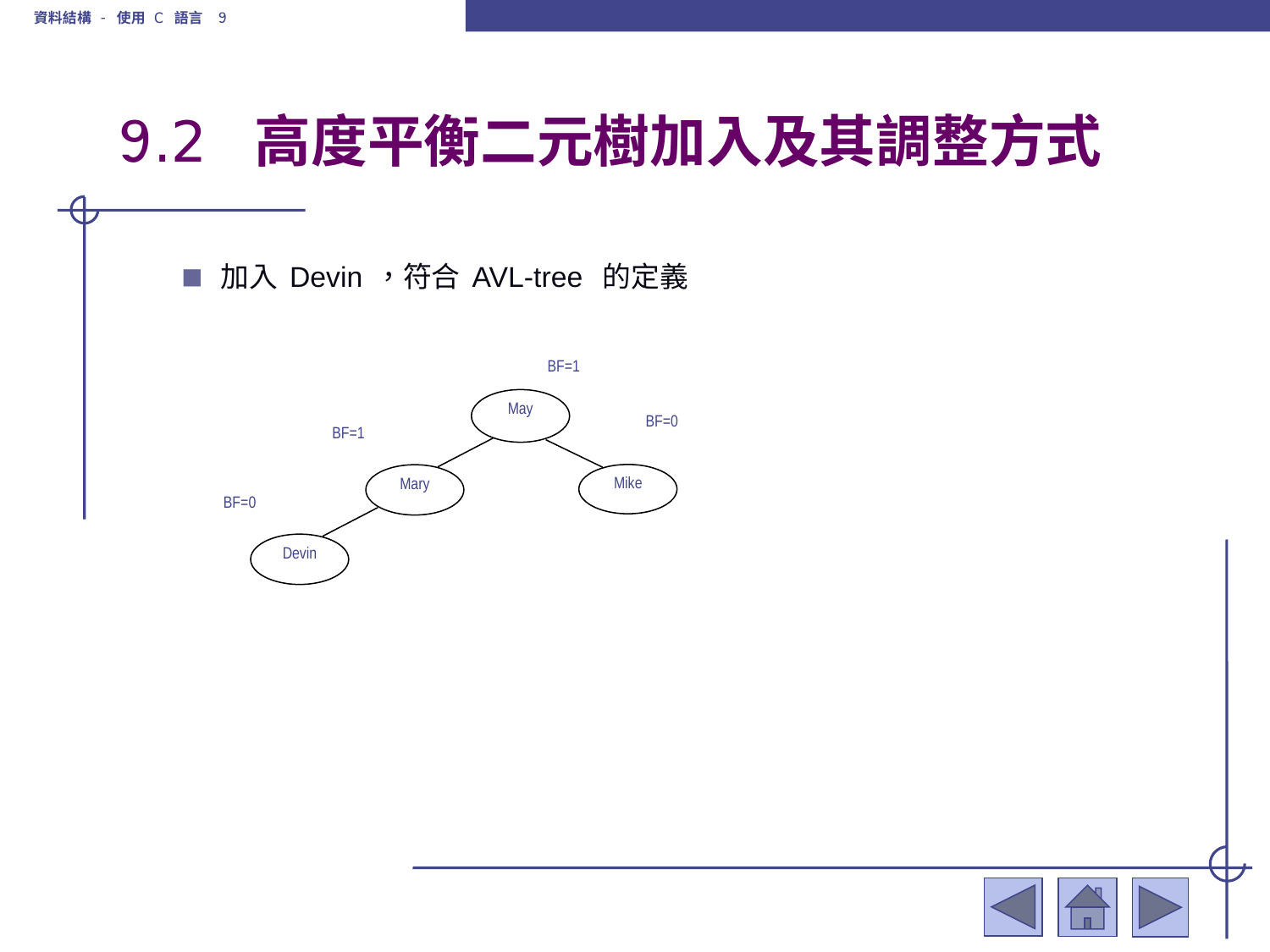

資料結構 - 使用 C 語言   9
# 9.2  高度平衡二元樹加入及其調整方式

加入Devin，符合AVL-tree 的定義

BF=1
May
BF=0
BF=1

Mike
Mary
BF=0

Devin